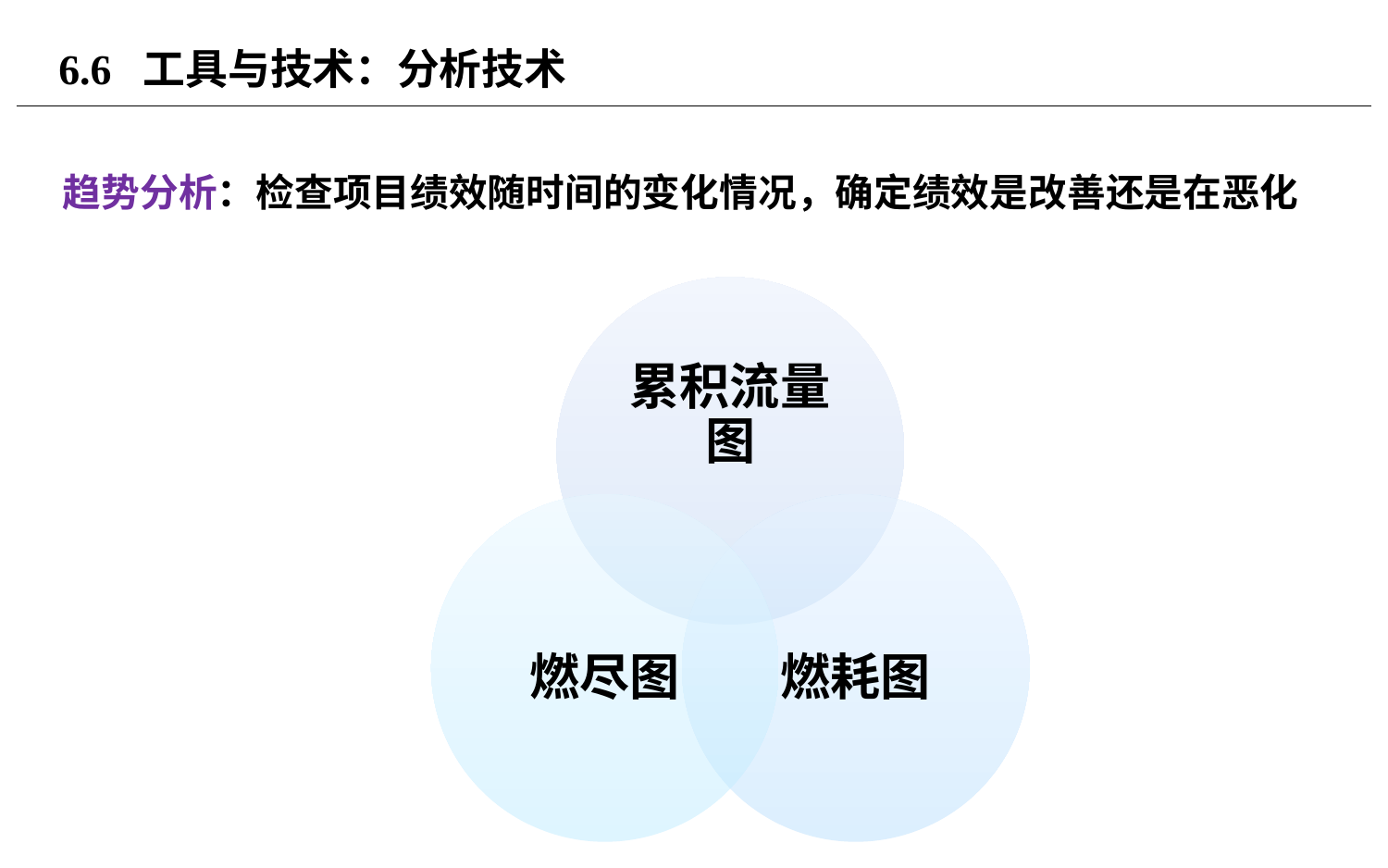

# 6.6  工具与技术：分析技术
趋势分析：检查项目绩效随时间的变化情况，确定绩效是改善还是在恶化
累积流量图
燃耗图
燃尽图